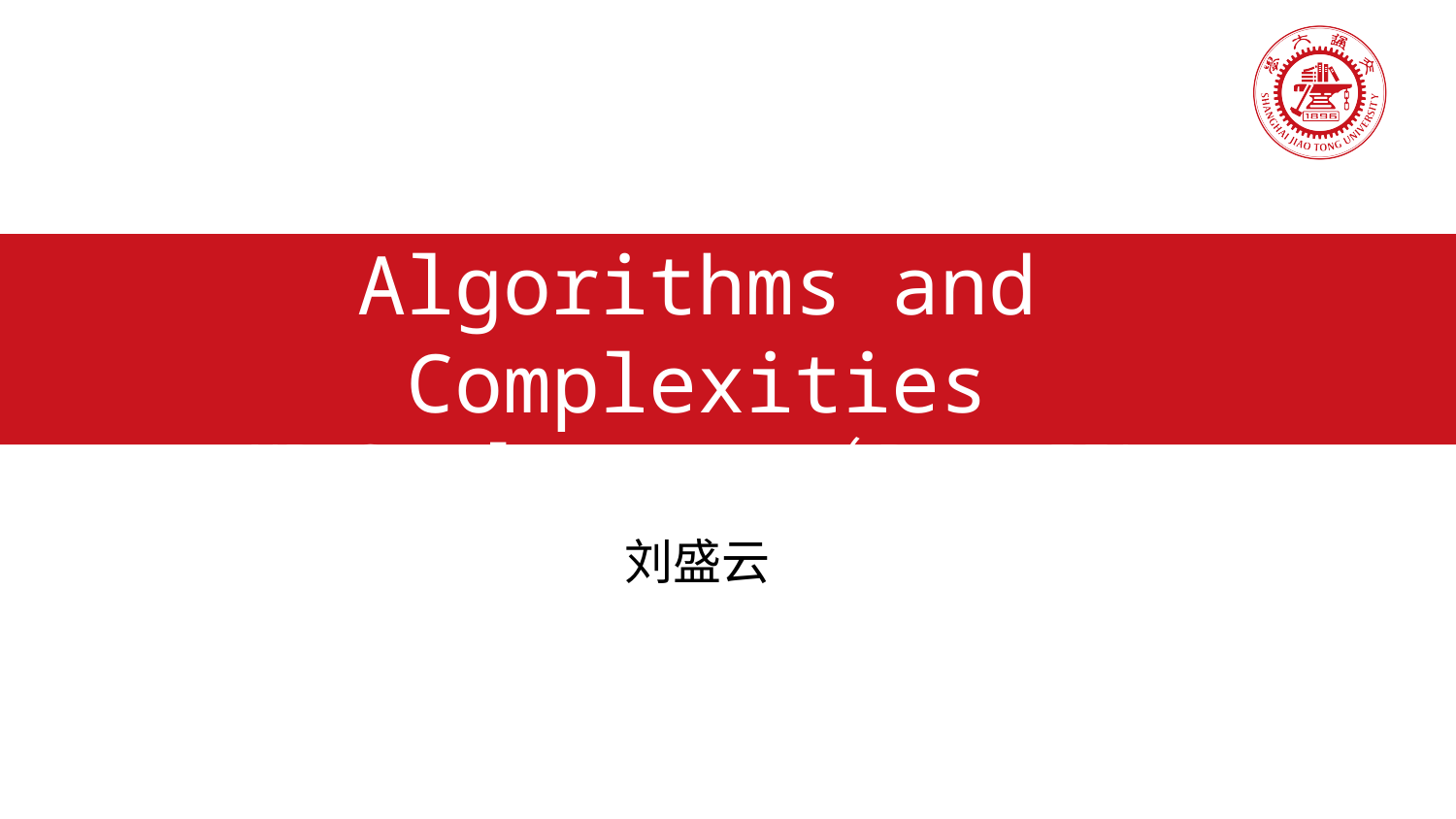

# Algorithms and Complexities NP-Completeness （Part II)
刘盛云